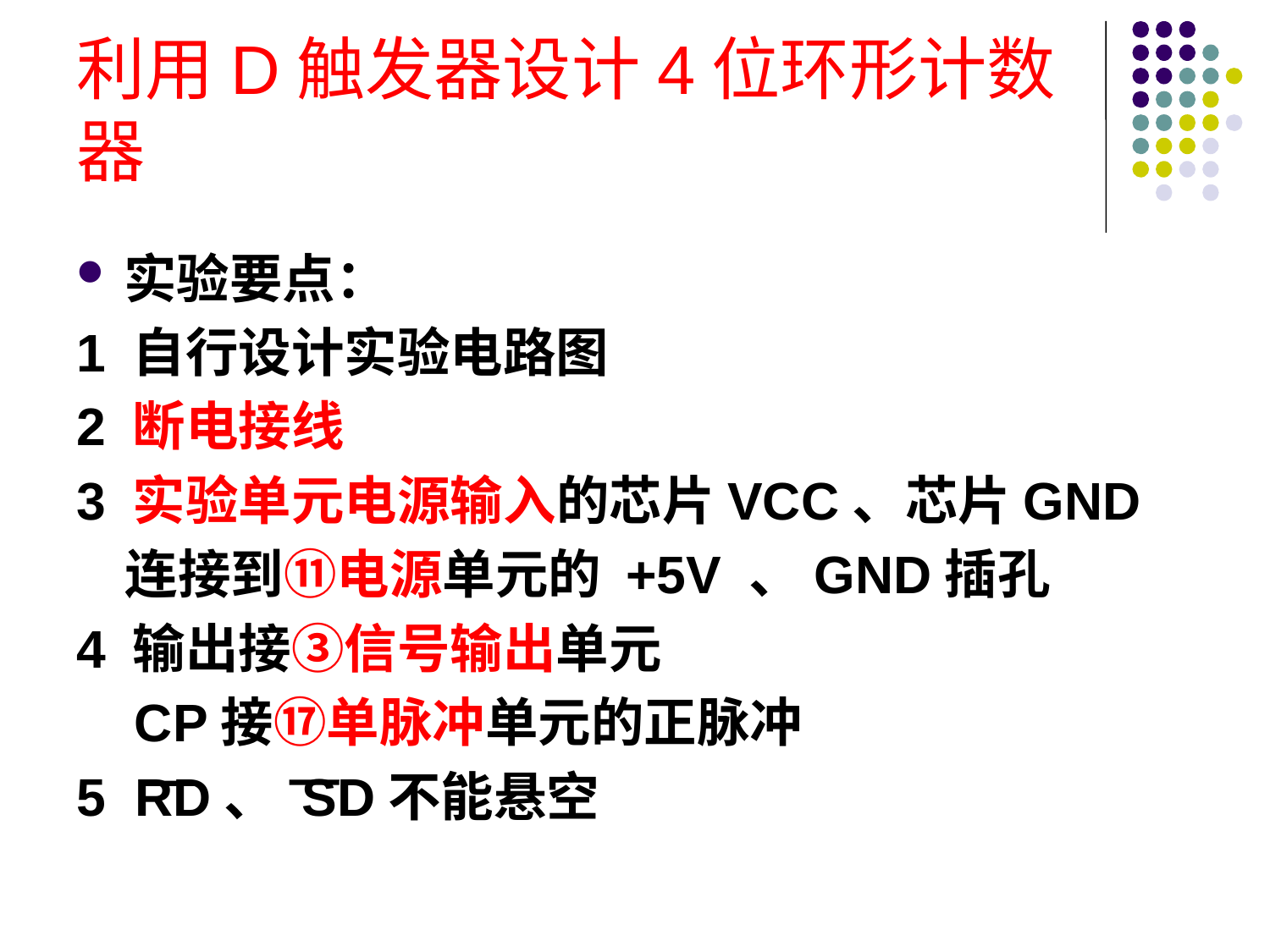

# 利用D触发器设计4位环形计数器
实验要点：
1 自行设计实验电路图
2 断电接线
3 实验单元电源输入的芯片VCC、芯片GND
   连接到⑪电源单元的 +5V 、GND插孔
4 输出接③信号输出单元
    CP接⑰单脉冲单元的正脉冲
5  RD、 SD不能悬空